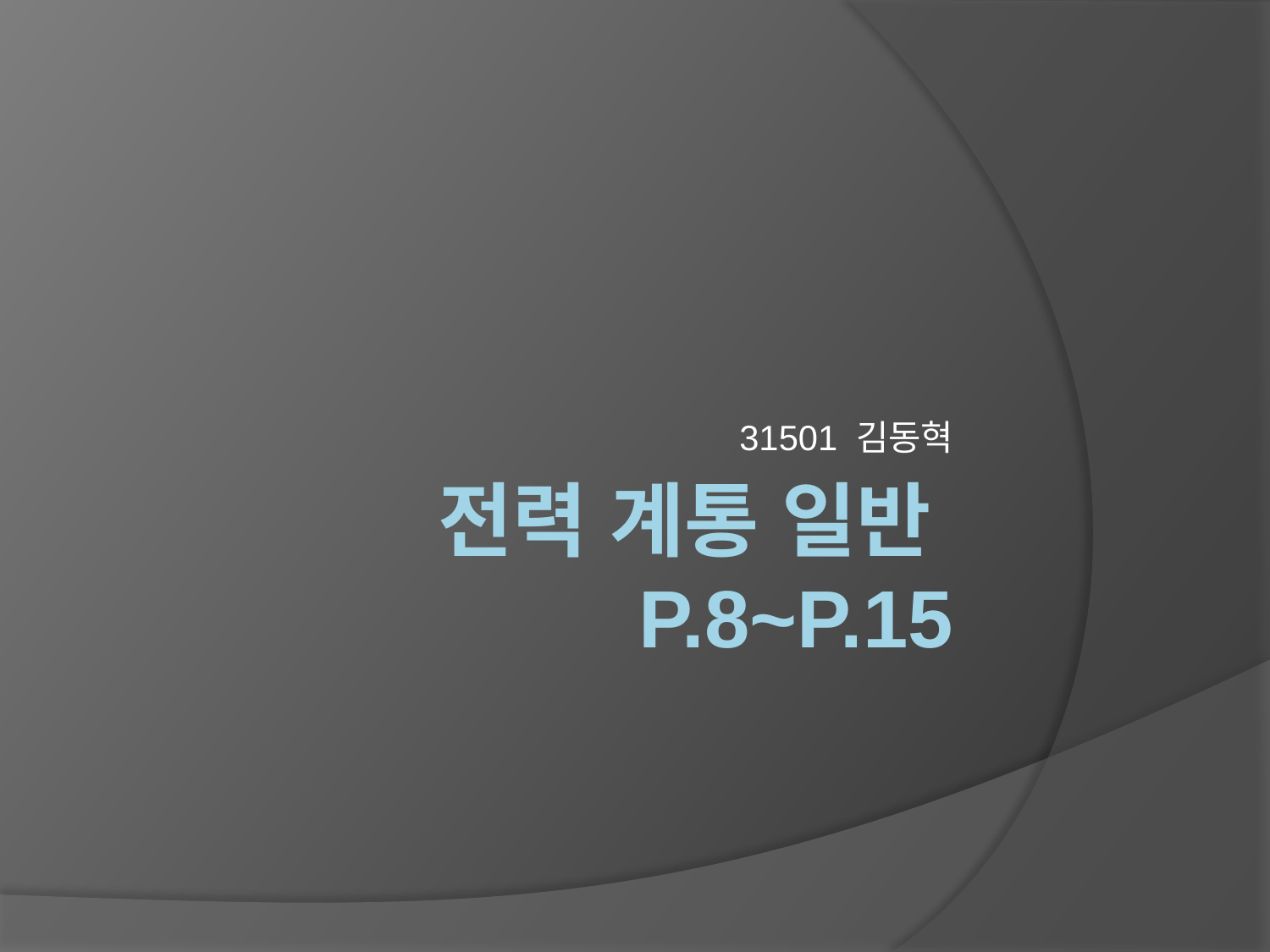

31501 김동혁
# 전력 계통 일반 p.8~p.15